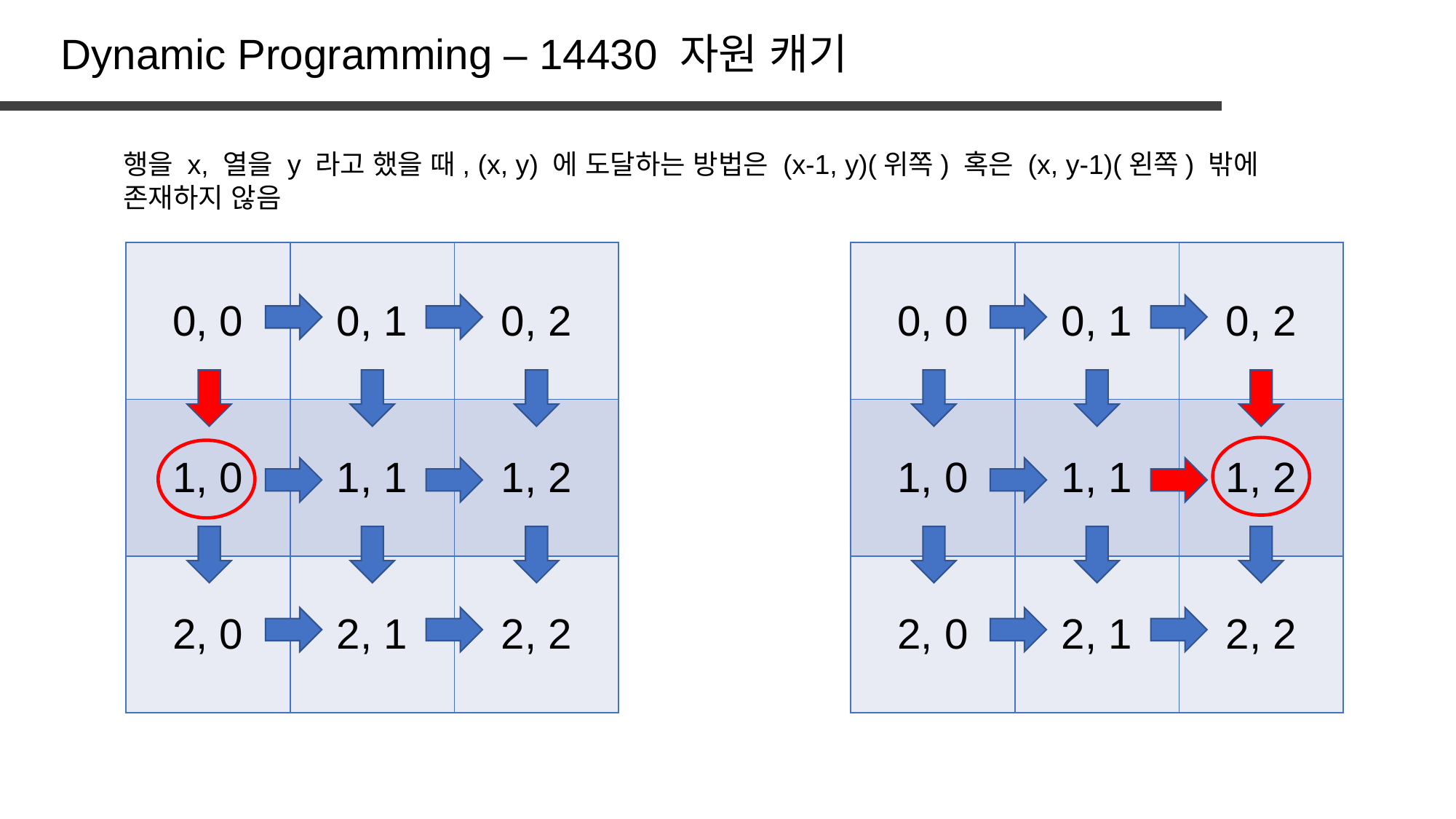

Dynamic Programming – 14430 자원 캐기
행을 x, 열을 y 라고 했을 때, (x, y) 에 도달하는 방법은 (x-1, y)(위쪽) 혹은 (x, y-1)(왼쪽) 밖에 존재하지 않음
| 0, 0 | 0, 1 | 0, 2 |
| --- | --- | --- |
| 1, 0 | 1, 1 | 1, 2 |
| 2, 0 | 2, 1 | 2, 2 |
| 0, 0 | 0, 1 | 0, 2 |
| --- | --- | --- |
| 1, 0 | 1, 1 | 1, 2 |
| 2, 0 | 2, 1 | 2, 2 |